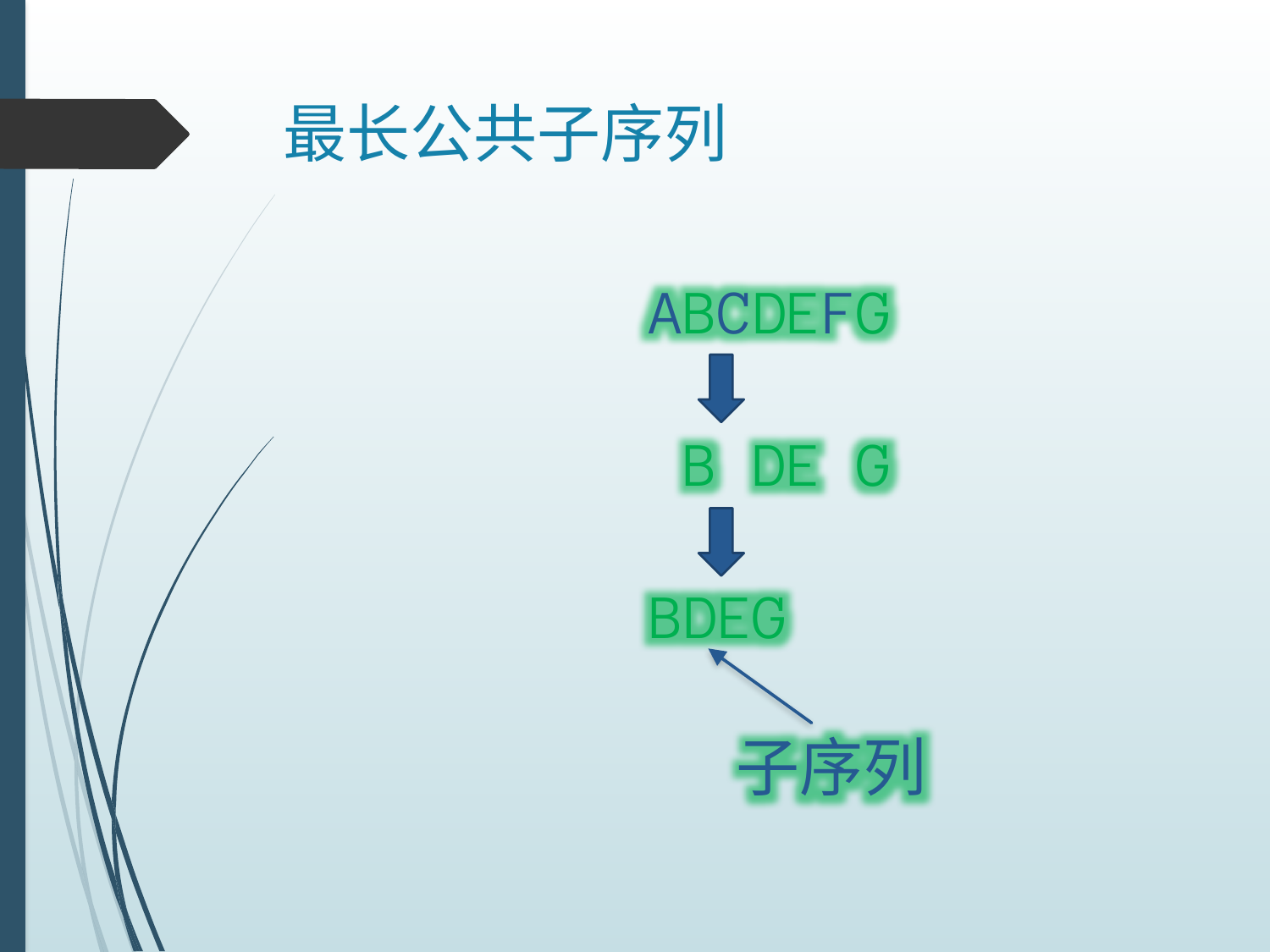

# 最长公共子序列
ABCDEFG

 B DE G

BDEG

     子序列